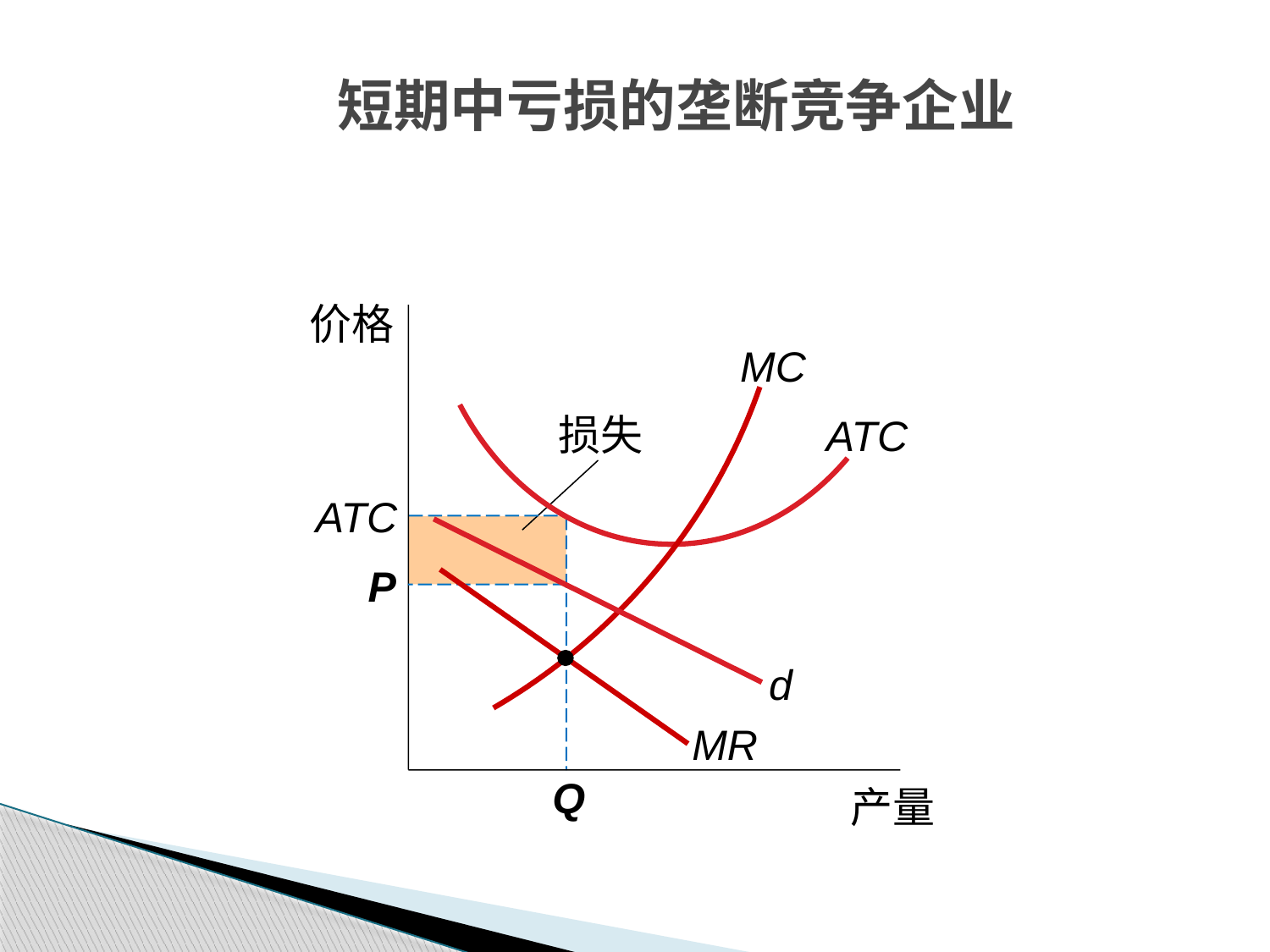

短期中亏损的垄断竞争企业

MC

ATC
价格

产量
损失

ATC

d
P

MR

Q